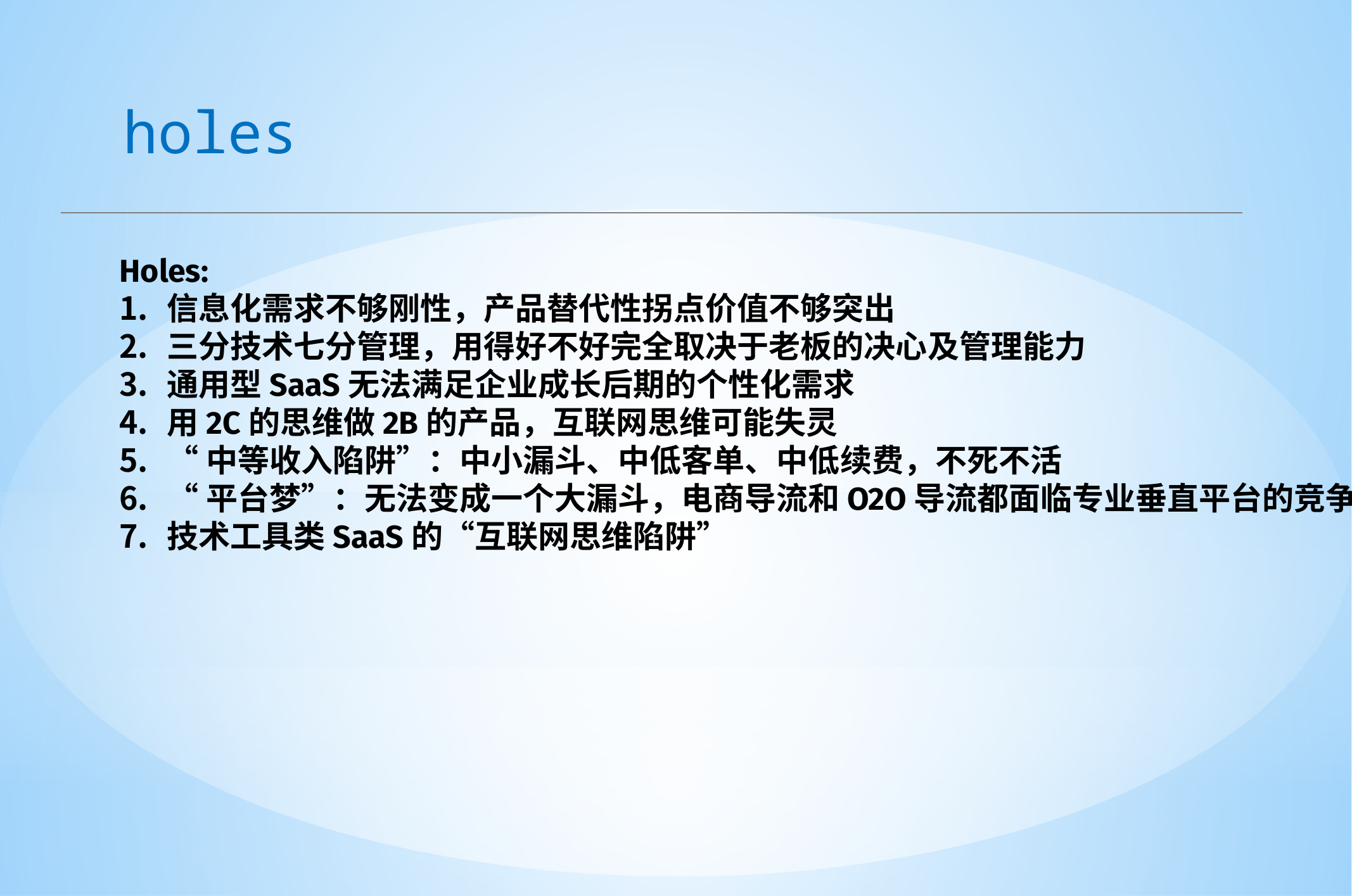

holes
Holes:
信息化需求不够刚性，产品替代性拐点价值不够突出
三分技术七分管理，用得好不好完全取决于老板的决心及管理能力
通用型SaaS无法满足企业成长后期的个性化需求
用2C的思维做2B的产品，互联网思维可能失灵
“中等收入陷阱”：中小漏斗、中低客单、中低续费，不死不活
“平台梦”：无法变成一个大漏斗，电商导流和O2O导流都面临专业垂直平台的竞争
技术工具类SaaS的“互联网思维陷阱”